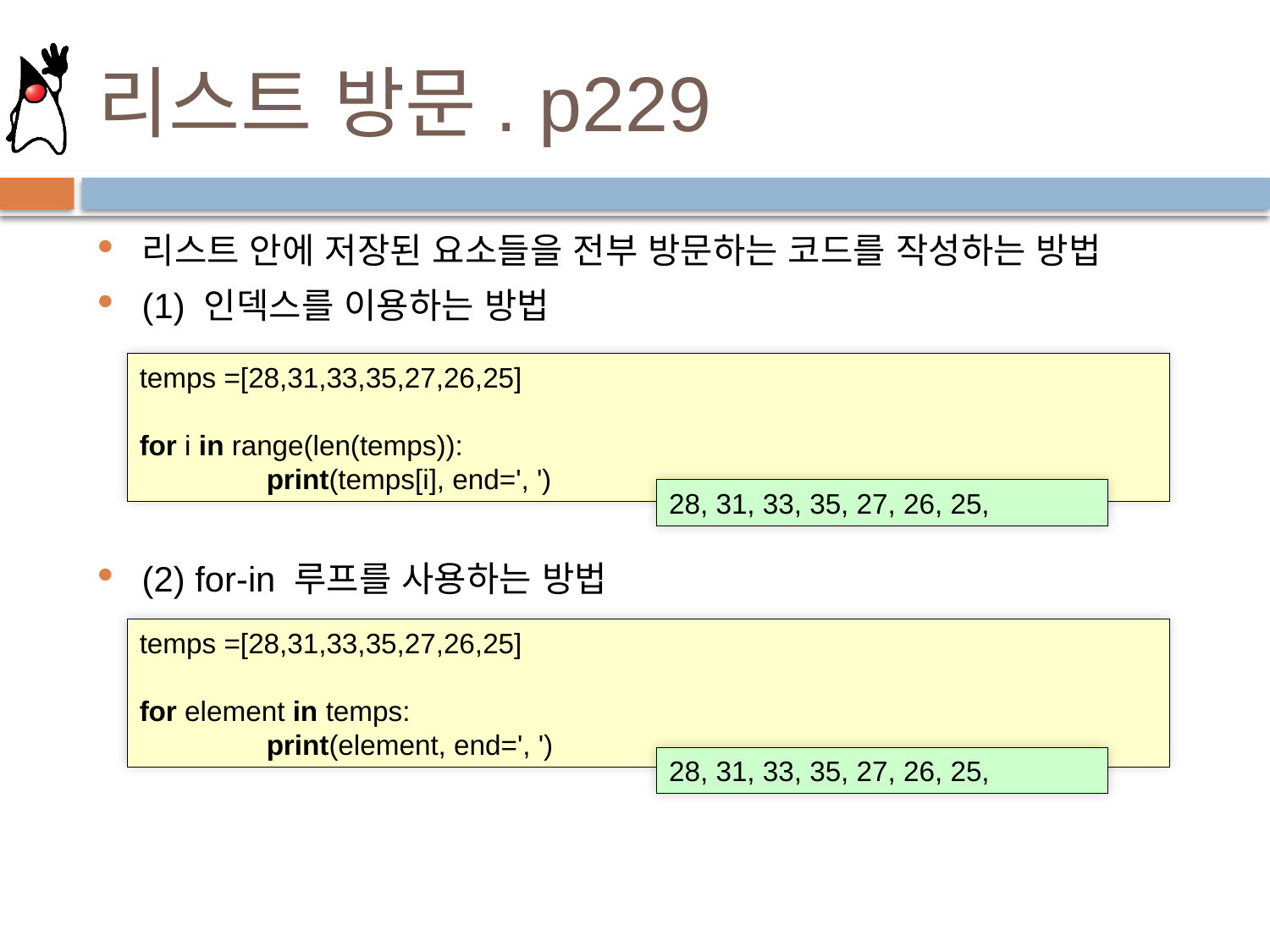

# 리스트 방문. p229
리스트 안에 저장된 요소들을 전부 방문하는 코드를 작성하는 방법
(1) 인덱스를 이용하는 방법

(2) for-in 루프를 사용하는 방법

temps =[28,31,33,35,27,26,25]

for i in range(len(temps)):
	print(temps[i], end=', ')
28, 31, 33, 35, 27, 26, 25,
temps =[28,31,33,35,27,26,25]

for element in temps:
	print(element, end=', ')
28, 31, 33, 35, 27, 26, 25,